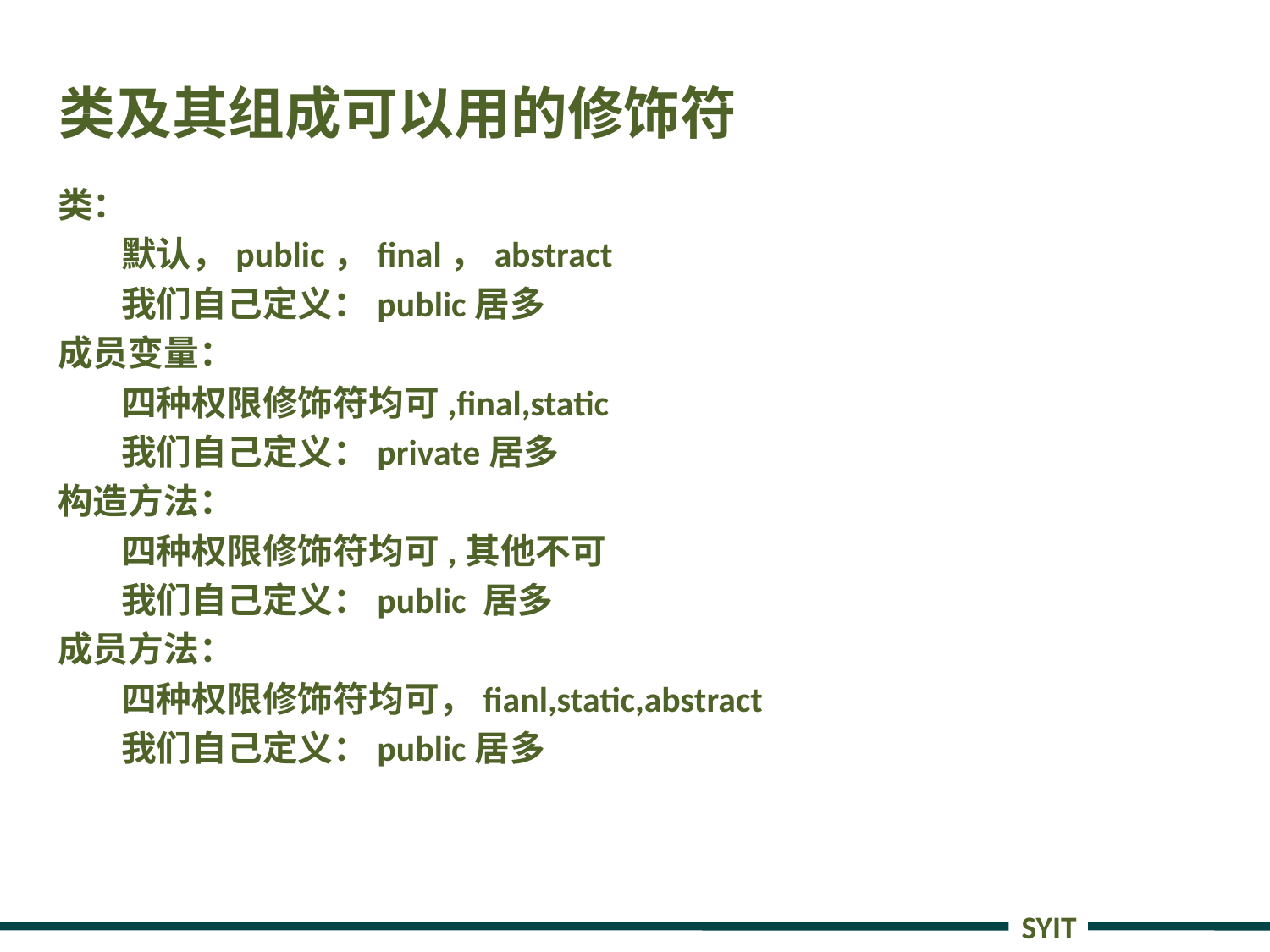

# 类及其组成可以用的修饰符
类：
默认，public，final，abstract
我们自己定义：public居多
成员变量：
四种权限修饰符均可,final,static
我们自己定义：private居多
构造方法：
四种权限修饰符均可,其他不可
我们自己定义：public 居多
成员方法：
四种权限修饰符均可，fianl,static,abstract
我们自己定义：public居多
SYIT